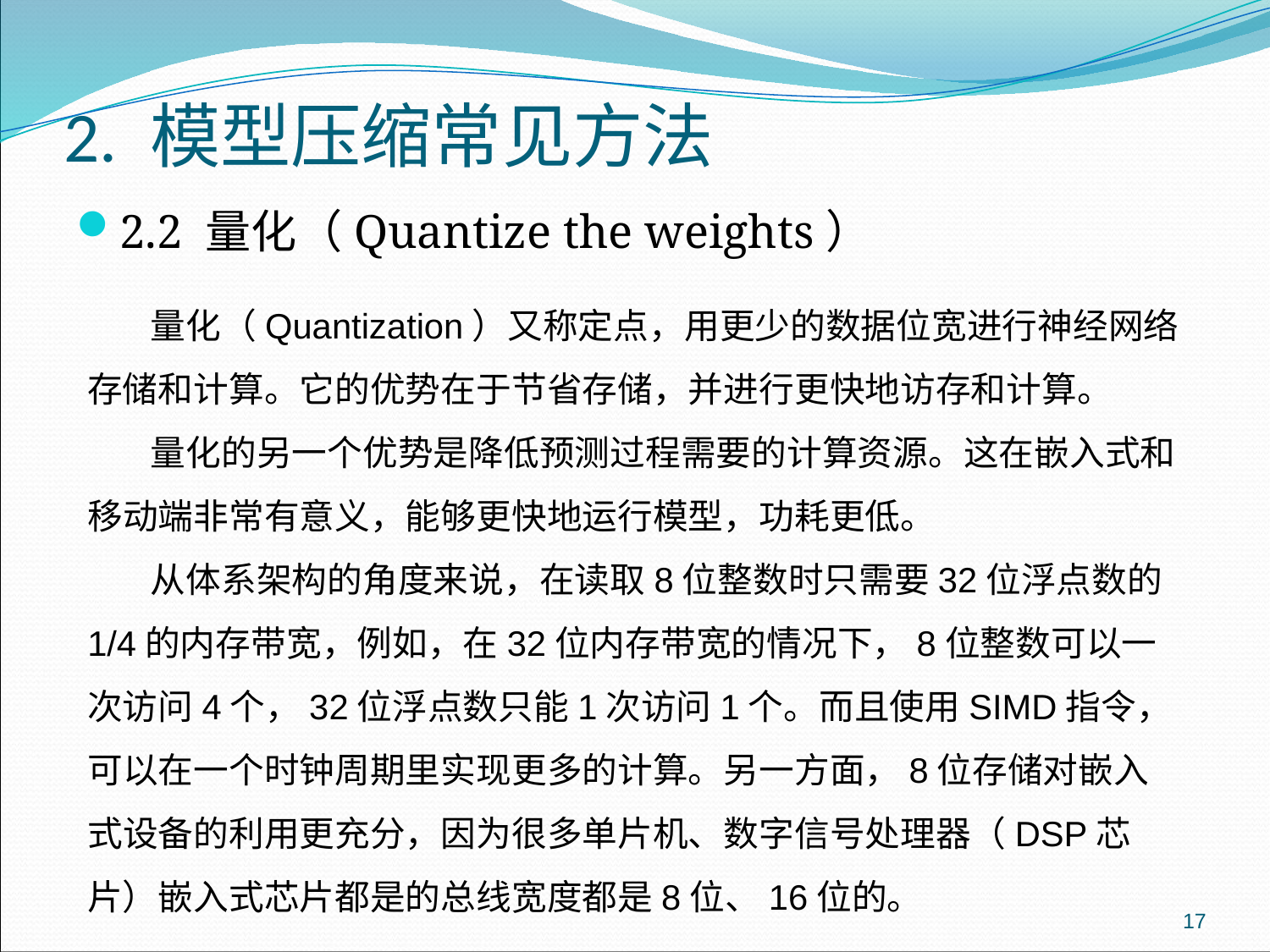

# 2. 模型压缩常见方法
2.2 量化（Quantize the weights）
       量化（Quantization）又称定点，用更少的数据位宽进行神经网络存储和计算。它的优势在于节省存储，并进行更快地访存和计算。
       量化的另一个优势是降低预测过程需要的计算资源。这在嵌入式和移动端非常有意义，能够更快地运行模型，功耗更低。
       从体系架构的角度来说，在读取8位整数时只需要32位浮点数的1/4的内存带宽，例如，在32位内存带宽的情况下，8位整数可以一次访问4个，32位浮点数只能1次访问1个。而且使用SIMD指令，可以在一个时钟周期里实现更多的计算。另一方面，8位存储对嵌入式设备的利用更充分，因为很多单片机、数字信号处理器（DSP芯片）嵌入式芯片都是的总线宽度都是8位、16位的。
17